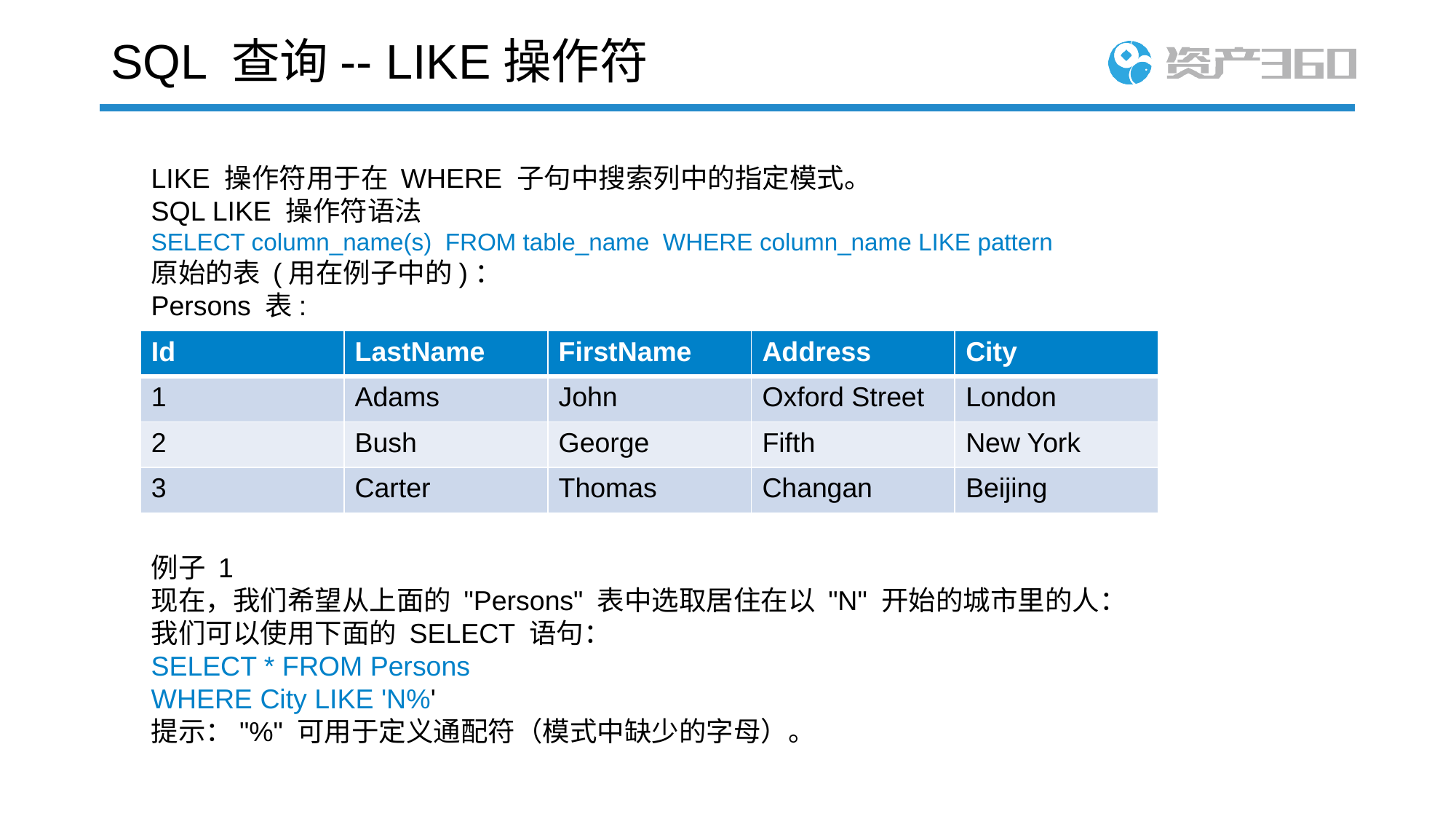

# SQL 查询-- LIKE操作符
LIKE 操作符用于在 WHERE 子句中搜索列中的指定模式。
SQL LIKE 操作符语法
SELECT column_name(s)  FROM table_name  WHERE column_name LIKE pattern
原始的表 (用在例子中的)：
Persons 表:

例子 1
现在，我们希望从上面的 "Persons" 表中选取居住在以 "N" 开始的城市里的人：
我们可以使用下面的 SELECT 语句：
SELECT * FROM Persons
WHERE City LIKE 'N%'
提示："%" 可用于定义通配符（模式中缺少的字母）。
| Id | LastName | FirstName | Address | City |
| --- | --- | --- | --- | --- |
| 1 | Adams | John | Oxford Street | London |
| 2 | Bush | George | Fifth | New York |
| 3 | Carter | Thomas | Changan | Beijing |
8